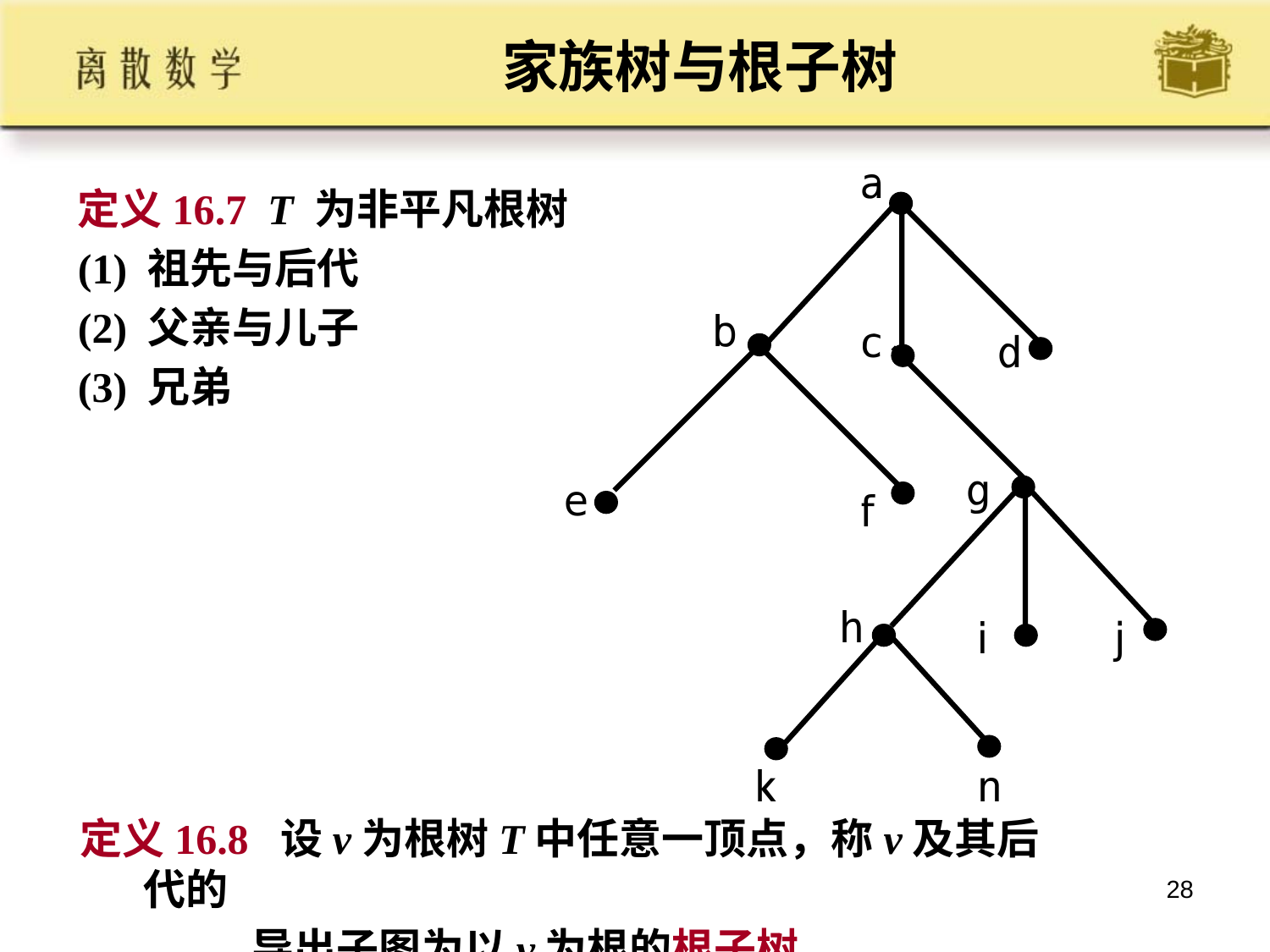

# 家族树与根子树
a
定义16.7  T 为非平凡根树
(1) 祖先与后代
(2) 父亲与儿子
(3) 兄弟

b
c
d
g
e
f
h
i
j
k
n
定义16.8  设v为根树T中任意一顶点，称v及其后代的
                 导出子图为以v为根的根子树.
28